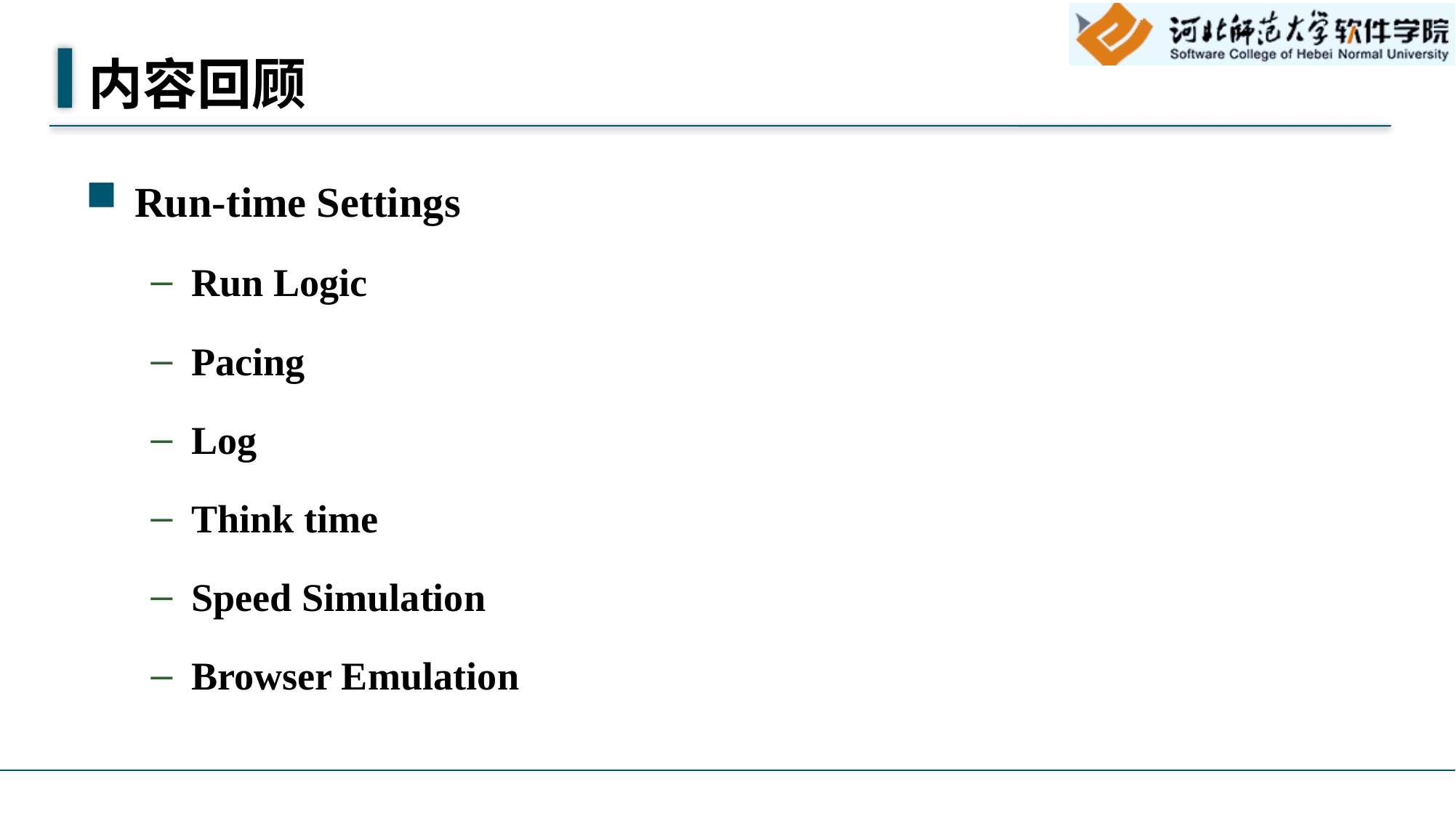

# 内容回顾
Run-time Settings
Run Logic
Pacing
Log
Think time
Speed Simulation
Browser Emulation